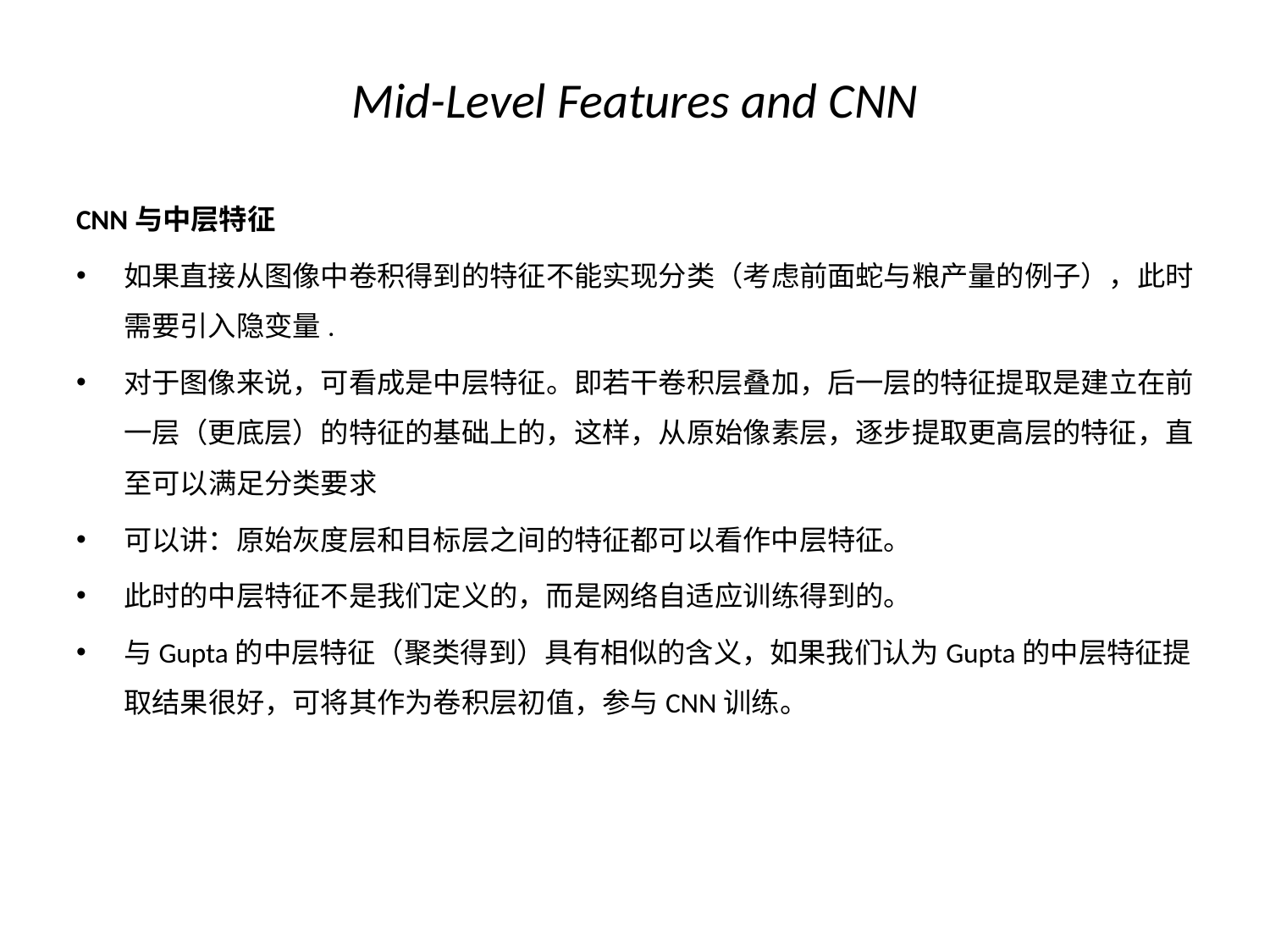

# Mid-Level Features and CNN
CNN与中层特征
如果直接从图像中卷积得到的特征不能实现分类（考虑前面蛇与粮产量的例子），此时需要引入隐变量.
对于图像来说，可看成是中层特征。即若干卷积层叠加，后一层的特征提取是建立在前一层（更底层）的特征的基础上的，这样，从原始像素层，逐步提取更高层的特征，直至可以满足分类要求
可以讲：原始灰度层和目标层之间的特征都可以看作中层特征。
此时的中层特征不是我们定义的，而是网络自适应训练得到的。
与Gupta的中层特征（聚类得到）具有相似的含义，如果我们认为Gupta的中层特征提取结果很好，可将其作为卷积层初值，参与CNN训练。